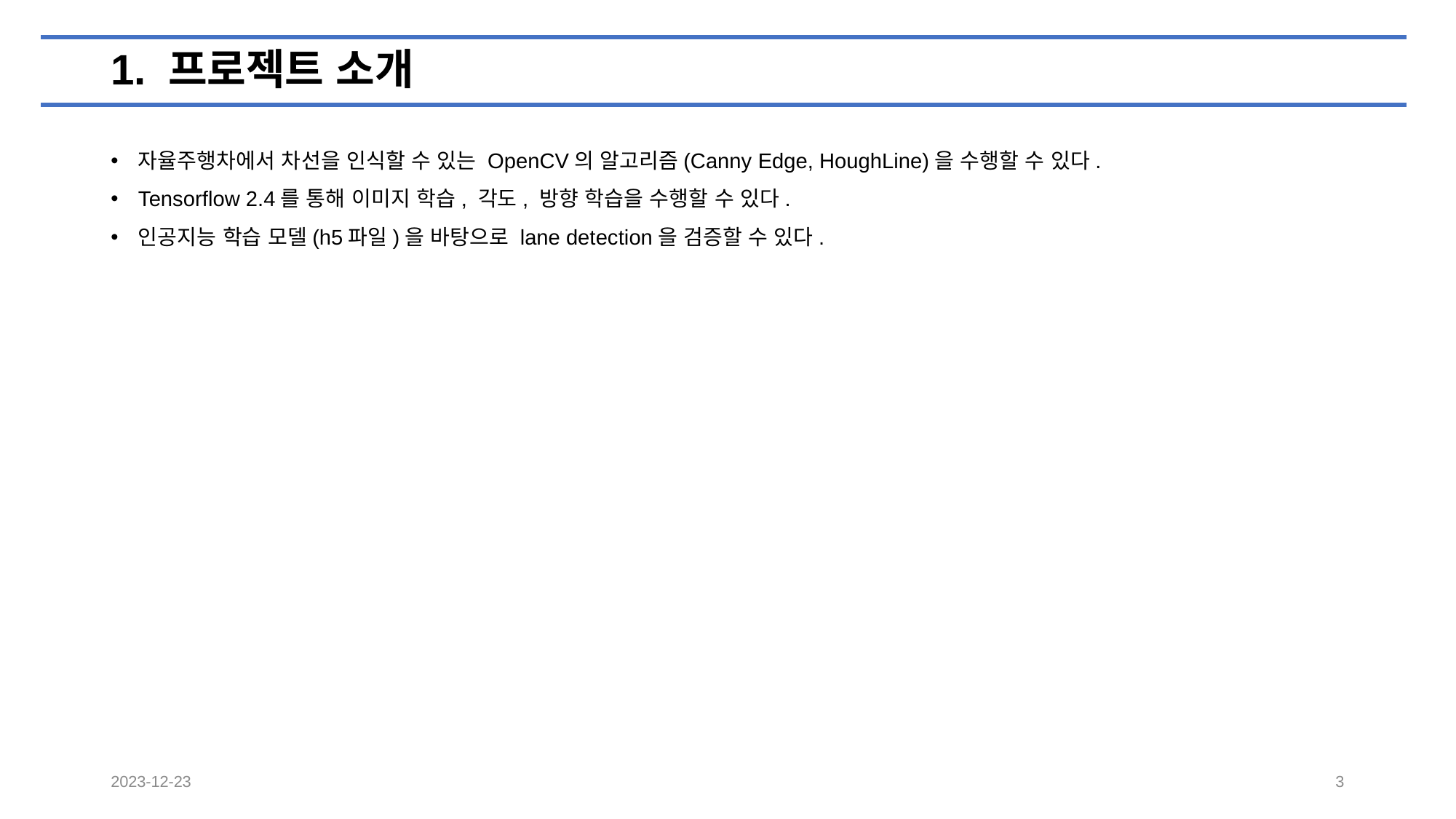

# 1. 프로젝트 소개
자율주행차에서 차선을 인식할 수 있는 OpenCV의 알고리즘(Canny Edge, HoughLine)을 수행할 수 있다.
Tensorflow 2.4를 통해 이미지 학습, 각도, 방향 학습을 수행할 수 있다.
인공지능 학습 모델(h5파일)을 바탕으로 lane detection을 검증할 수 있다.
2023-12-23
3